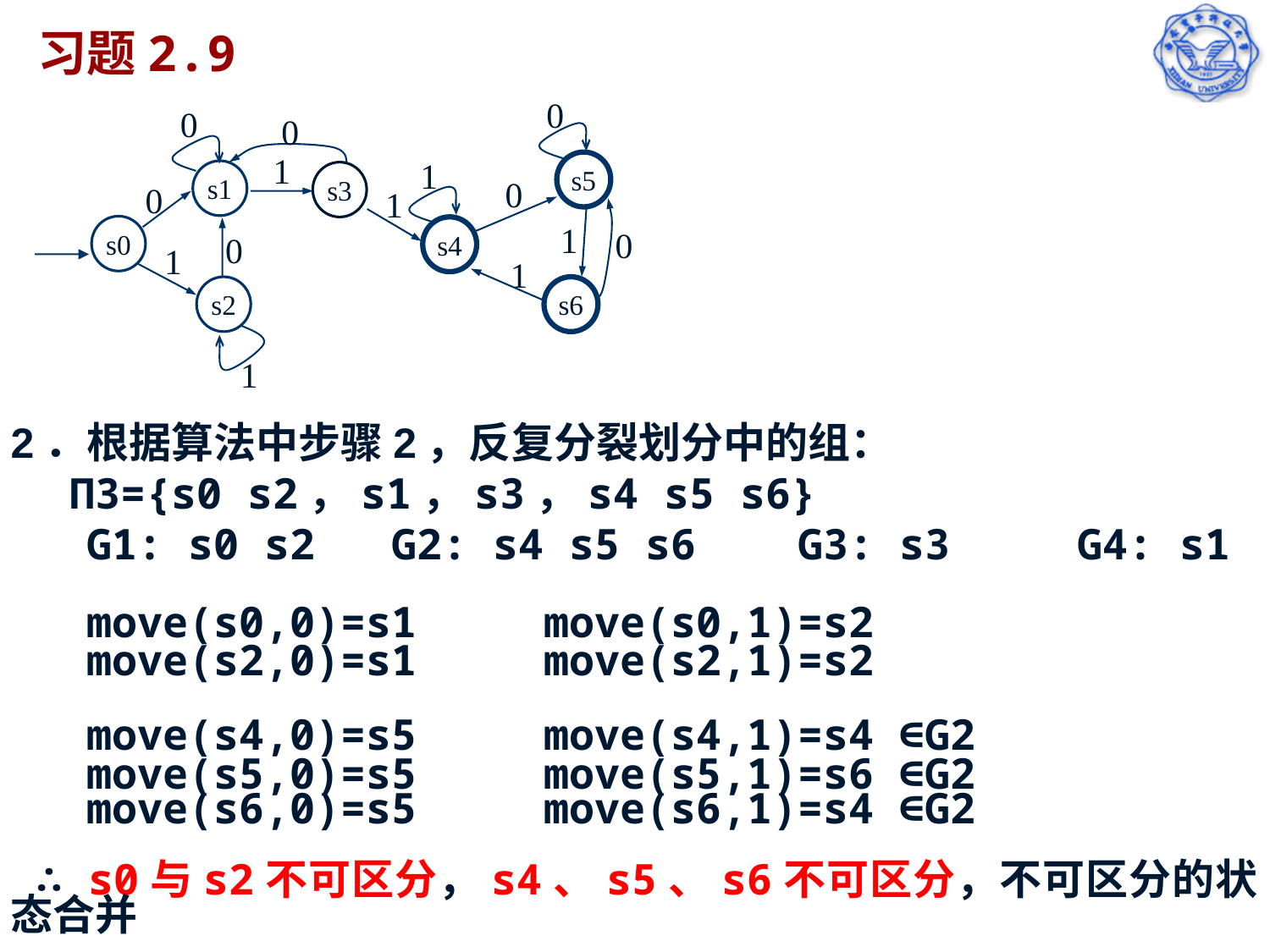

# 习题2.9
0
0
0

1
1
s5
s1
s3
0
0
1

1
s0
0
s4

0
1

1

s2
s6

1

2．根据算法中步骤2，反复分裂划分中的组：
     Π3={s0 s2，s1，s3，s4 s5 s6}
   G1: s0 s2   G2: s4 s5 s6    G3: s3     G4: s1

   move(s0,0)=s1     move(s0,1)=s2
   move(s2,0)=s1     move(s2,1)=s2

   move(s4,0)=s5     move(s4,1)=s4 ∈G2
   move(s5,0)=s5     move(s5,1)=s6 ∈G2
   move(s6,0)=s5     move(s6,1)=s4 ∈G2

 ∴ s0与s2不可区分，s4、s5、s6不可区分，不可区分的状态合并